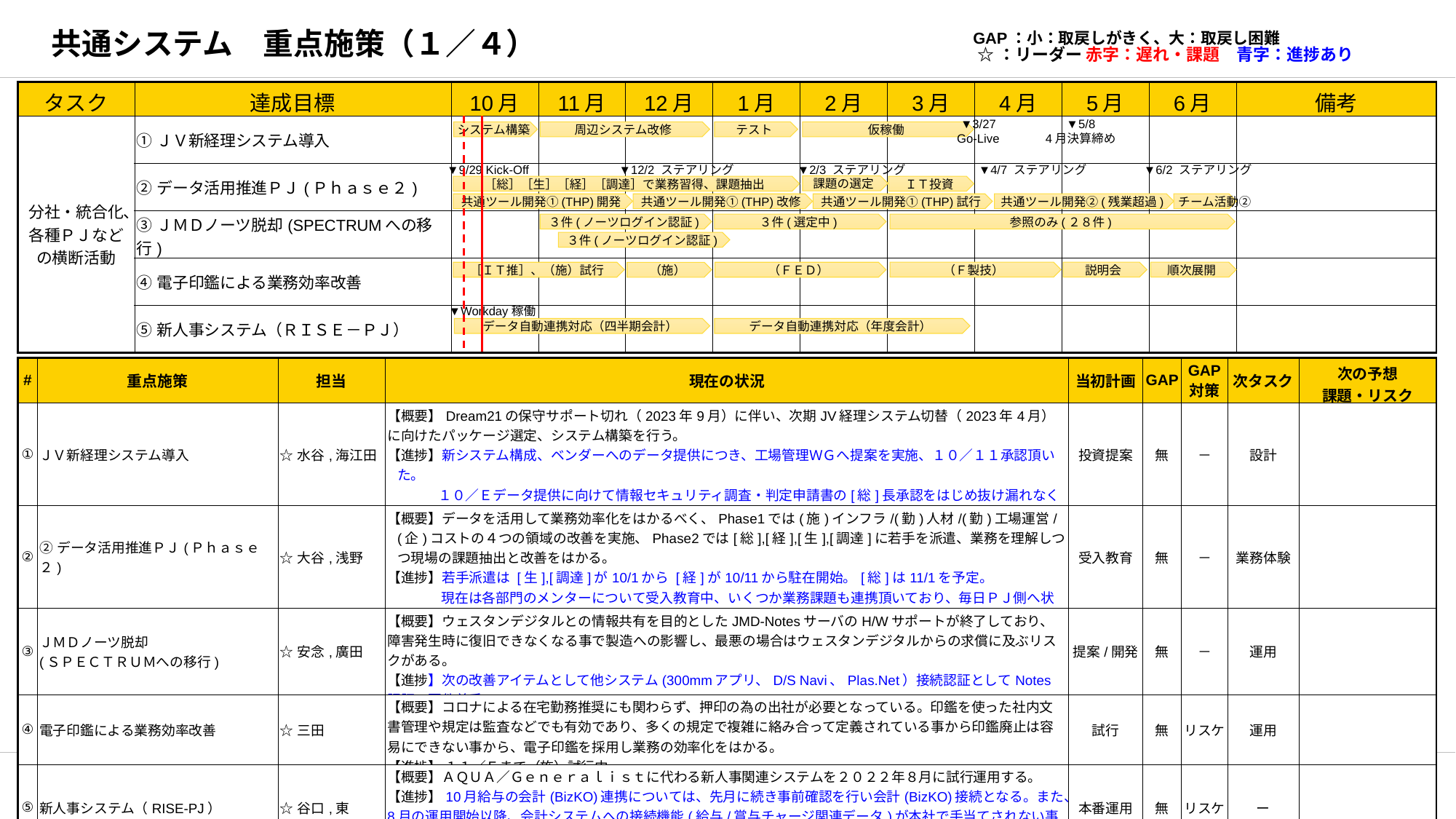

# 共通システム　重点施策（１／４）
GAP：小：取戻しがきく、大：取戻し困難
☆：リーダー 赤字：遅れ・課題　青字：進捗あり
| タスク | 達成目標 | 10月 | 11月 | 12月 | 1月 | 2月 | 3月 | 4月 | 5月 | 6月 | 備考 |
| --- | --- | --- | --- | --- | --- | --- | --- | --- | --- | --- | --- |
| 分社・統合化、各種ＰＪなど の横断活動 | ①ＪＶ新経理システム導入 |  |  |  |  |  |  |  |  |  |  |
|  | ②データ活用推進ＰＪ(Ｐｈａｓｅ２) |  |  |  |  |  |  |  |  |  |  |
|  | ③ＪＭＤノーツ脱却(SPECTRUMへの移行) |  |  |  |  |  |  |  |  |  |  |
|  | ④電子印鑑による業務効率改善 |  |  |  |  |  |  |  |  |  |  |
|  | ⑤新人事システム（ＲＩＳＥ－ＰＪ） |  |  |  |  |  |  |  |  |  |  |
▼3/27
Go-Live
▼5/8
4月決算締め
システム構築
周辺システム改修
テスト
仮稼働
▼2/3 ステアリング
▼4/7 ステアリング
▼9/29 Kick-Off
▼12/2 ステアリング
▼6/2 ステアリング
課題の選定
ＩＴ投資
［総］［生］［経］［調達］で業務習得、課題抽出
共通ツール開発②(残業超過)
チーム活動②
共通ツール開発①(THP)開発
共通ツール開発①(THP)改修
共通ツール開発①(THP)試行
参照のみ(２８件)
３件(ノーツログイン認証)
３件(選定中)
３件(ノーツログイン認証)
説明会
順次展開
（Ｆ製技）
［ＩＴ推］、（施）試行
（ＦＥＤ）
（施）
▼Workday稼働
データ自動連携対応（年度会計）
データ自動連携対応（四半期会計）
| # | 重点施策 | 担当 | 現在の状況 | 当初計画 | GAP | GAP 対策 | 次タスク | 次の予想 課題・リスク |
| --- | --- | --- | --- | --- | --- | --- | --- | --- |
| ① | ＪＶ新経理システム導入 | ☆水谷,海江田 | 【概要】Dream21の保守サポート切れ（2023年9月）に伴い、次期JV経理システム切替（2023年4月）に向けたパッケージ選定、システム構築を行う。 【進捗】新システム構成、ベンダーへのデータ提供につき、工場管理ＷＧへ提案を実施、１０／１１承認頂いた。 　　　１０／Ｅデータ提供に向けて情報セキュリティ調査・判定申請書の[総]長承認をはじめ抜け漏れなく行う。 | 投資提案 | 無 | － | 設計 |  |
| ② | ②データ活用推進ＰＪ(Ｐｈａｓｅ２) | ☆大谷,浅野 | 【概要】データを活用して業務効率化をはかるべく、Phase1では(施)インフラ/(勤)人材/(勤)工場運営/(企)コストの４つの領域の改善を実施、Phase2では[総],[経],[生],[調達]に若手を派遣、業務を理解しつつ現場の課題抽出と改善をはかる。 【進捗】若手派遣は [生],[調達]が10/1から [経]が10/11から駐在開始。[総]は11/1を予定。 　　　 現在は各部門のメンターについて受入教育中、いくつか業務課題も連携頂いており、毎日ＰＪ側へ状況を報告。 | 受入教育 | 無 | － | 業務体験 |  |
| ③ | ＪＭＤノーツ脱却 (ＳＰＥＣＴＲＵＭへの移行) | ☆安念,廣田 | 【概要】ウェスタンデジタルとの情報共有を目的としたJMD-NotesサーバのH/Wサポートが終了しており、障害発生時に復旧できなくなる事で製造への影響し、最悪の場合はウェスタンデジタルからの求償に及ぶリスクがある。 【進捗】次の改善アイテムとして他システム(300mmアプリ、D/S Navi、Plas.Net）接続認証としてNotes認証の要件着手。 | 提案/開発 | 無 | － | 運用 |  |
| ④ | 電子印鑑による業務効率改善 | ☆三田 | 【概要】コロナによる在宅勤務推奨にも関わらず、押印の為の出社が必要となっている。印鑑を使った社内文書管理や規定は監査などでも有効であり、多くの規定で複雑に絡み合って定義されている事から印鑑廃止は容易にできない事から、電子印鑑を採用し業務の効率化をはかる。 【進捗】 １１／Ｅまで（施）試行中。 | 試行 | 無 | リスケ | 運用 |  |
| ⑤ | 新人事システム（RISE-PJ） | ☆谷口,東 | 【概要】ＡＱＵＡ／Ｇｅｎｅｒａｌｉｓｔに代わる新人事関連システムを２０２２年８月に試行運用する。 【進捗】10月給与の会計(BizKO)連携については、先月に続き事前確認を行い会計(BizKO)接続となる。また、8月の運用開始以降、会計システムへの接続機能(給与/賞与チャージ関連データ)が本社で手当てされない事による手動対応が続いており、まずは10/13に拠点側の（経G）（勤）（共開G）にて認識合わせを行い、本部事務局へエスカレーションする予定。 | 本番運用 | 無 | リスケ | ー |  |